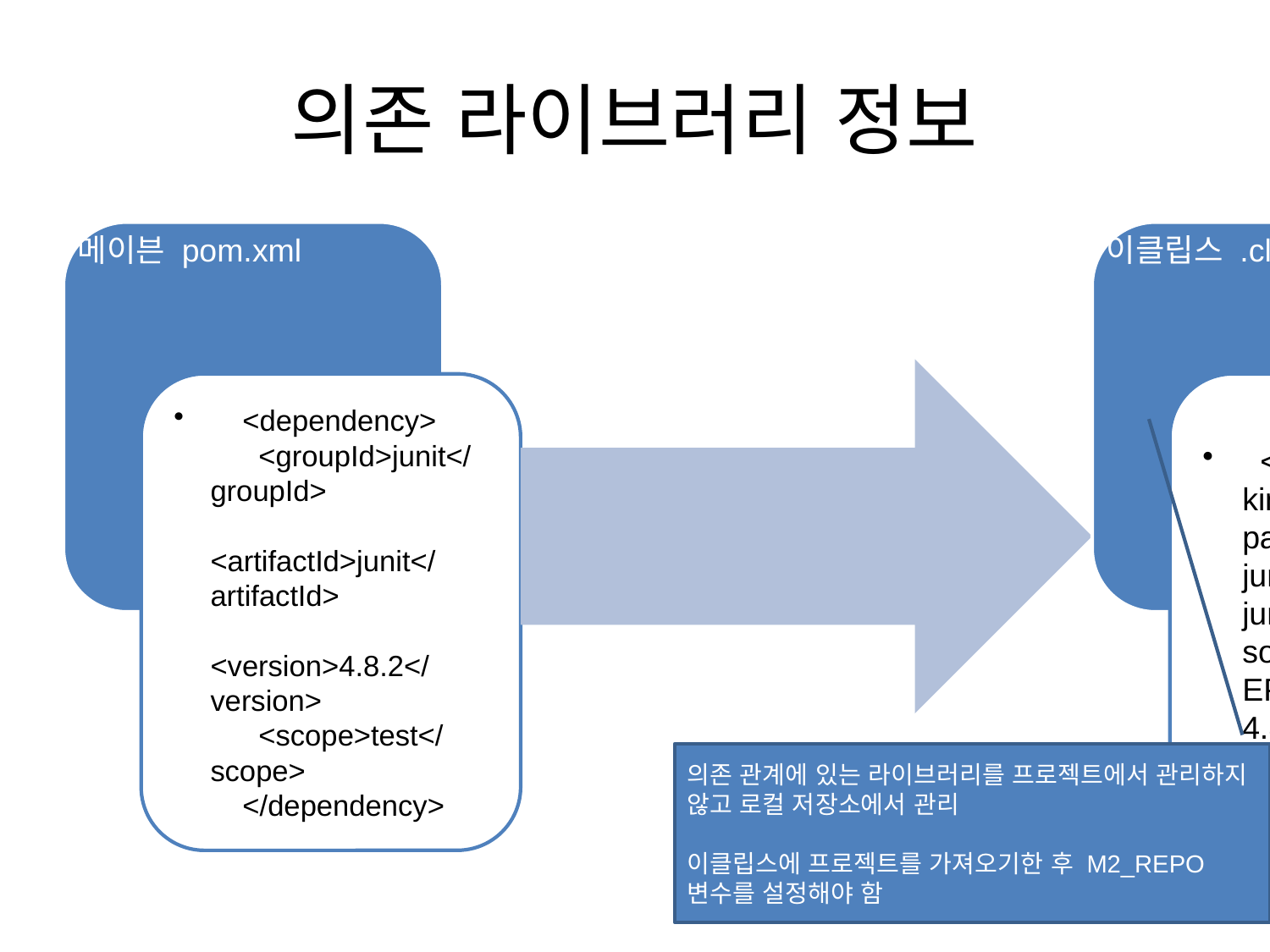

# 의존 라이브러리 정보
메이븐 pom.xml
    <dependency>
      <groupId>junit</groupId>
      <artifactId>junit</artifactId>
      <version>4.8.2</version>
      <scope>test</scope>
    </dependency>
의존 관계에 있는 라이브러리를 프로젝트에서 관리하지 않고 로컬 저장소에서 관리

이클립스에 프로젝트를 가져오기한 후 M2_REPO 변수를 설정해야 함